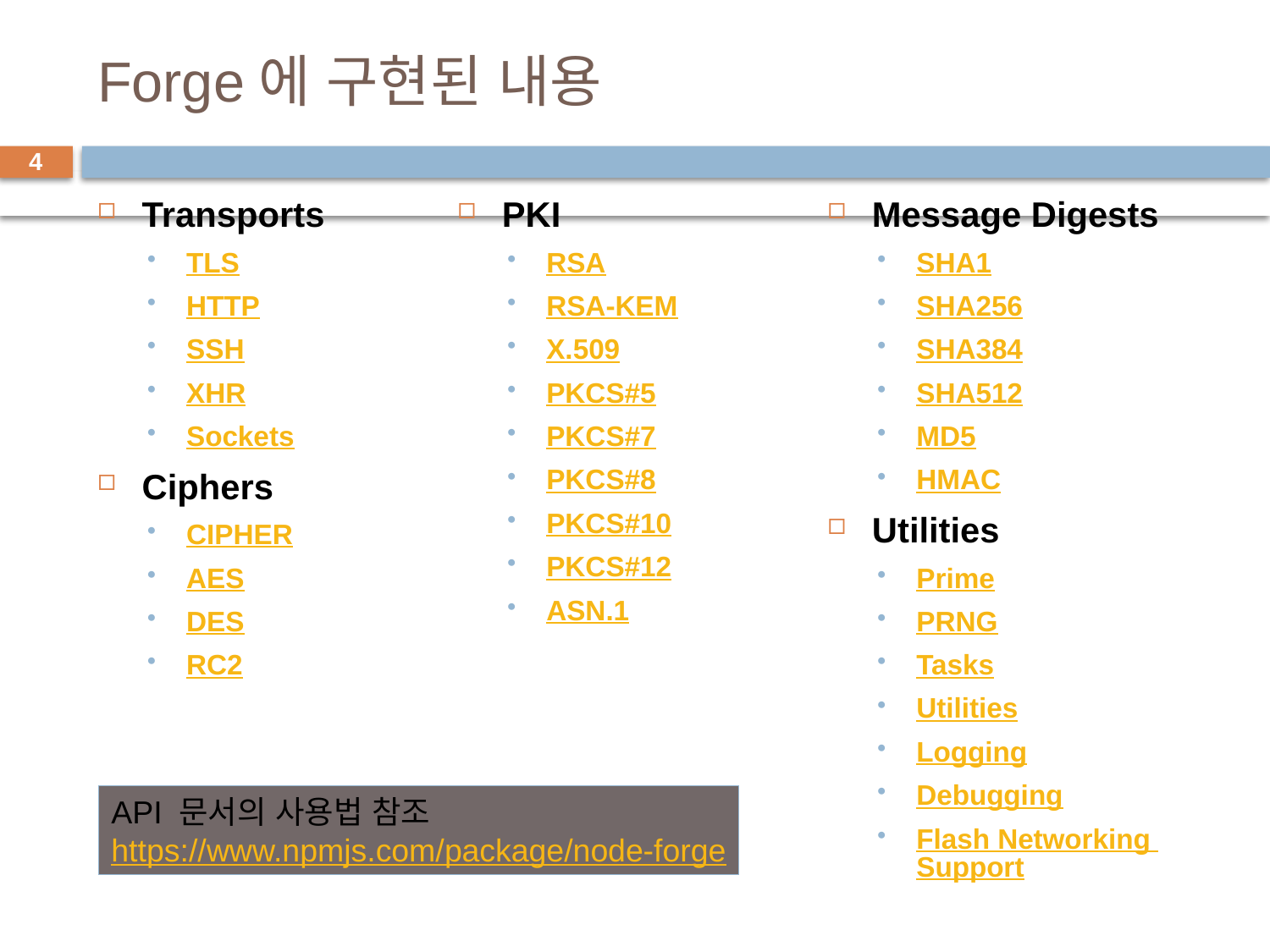

# Forge에 구현된 내용
4
Transports
TLS
HTTP
SSH
XHR
Sockets
Ciphers
CIPHER
AES
DES
RC2
PKI
RSA
RSA-KEM
X.509
PKCS#5
PKCS#7
PKCS#8
PKCS#10
PKCS#12
ASN.1
Message Digests
SHA1
SHA256
SHA384
SHA512
MD5
HMAC
Utilities
Prime
PRNG
Tasks
Utilities
Logging
Debugging
Flash Networking Support

API 문서의 사용법 참조
https://www.npmjs.com/package/node-forge